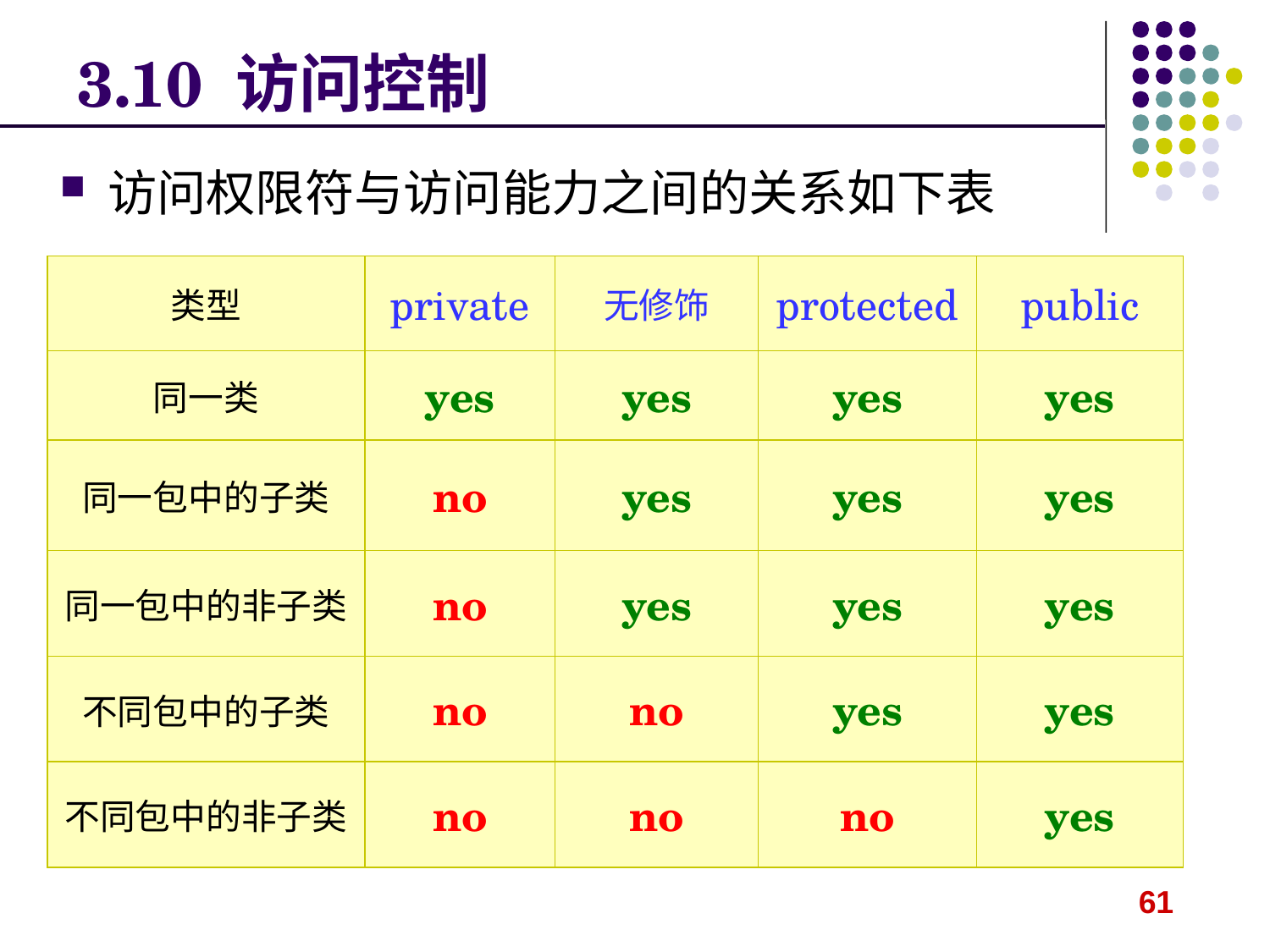

# 3.10 访问控制
访问权限符与访问能力之间的关系如下表
| 类型 | private | 无修饰 | protected | public |
| --- | --- | --- | --- | --- |
| 同一类 | yes | yes | yes | yes |
| 同一包中的子类 | no | yes | yes | yes |
| 同一包中的非子类 | no | yes | yes | yes |
| 不同包中的子类 | no | no | yes | yes |
| 不同包中的非子类 | no | no | no | yes |